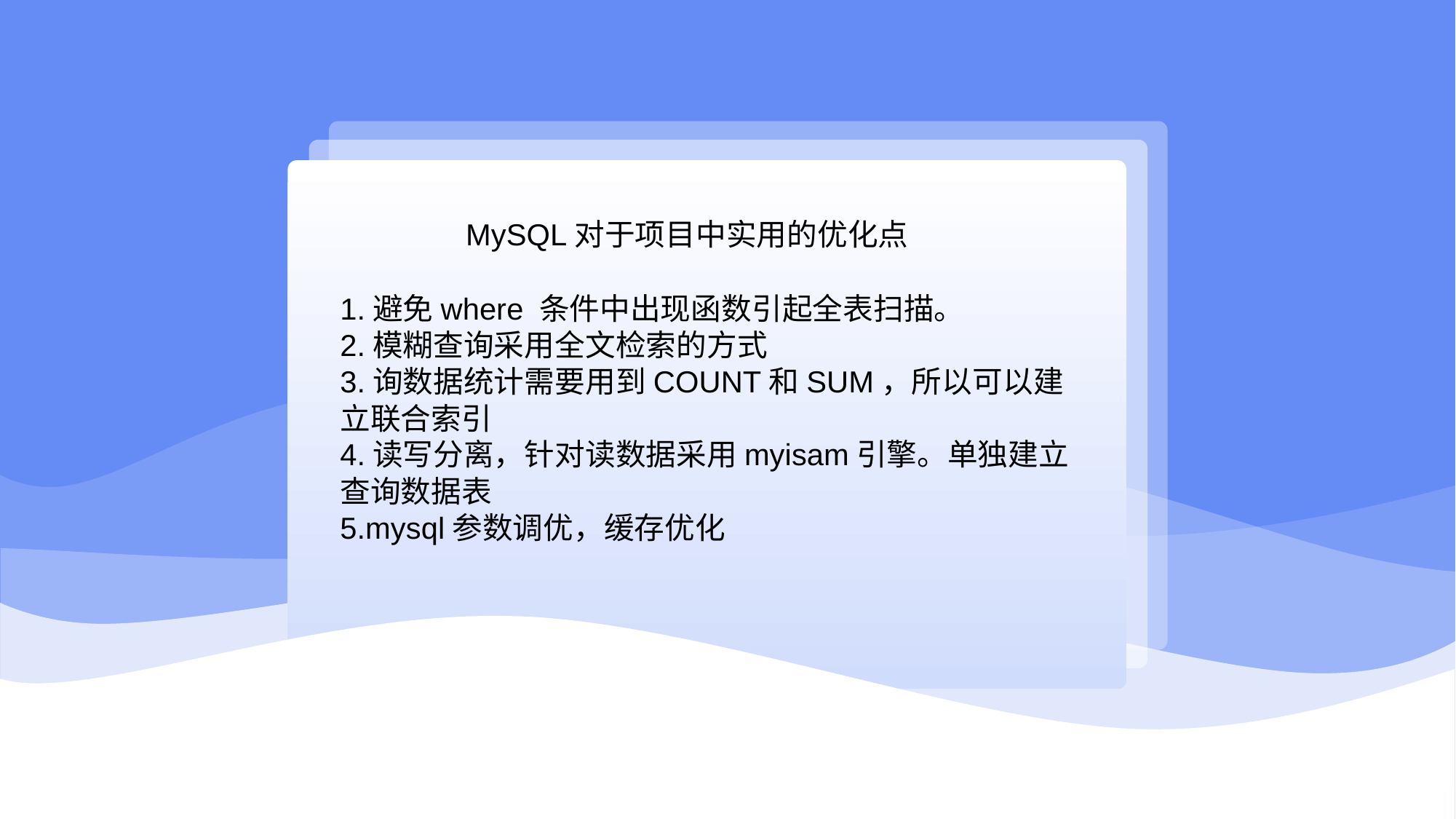

MySQL对于项目中实用的优化点
1.避免where 条件中出现函数引起全表扫描。
2.模糊查询采用全文检索的方式
3.询数据统计需要用到COUNT和SUM，所以可以建立联合索引
4.读写分离，针对读数据采用myisam引擎。单独建立查询数据表
5.mysql参数调优，缓存优化